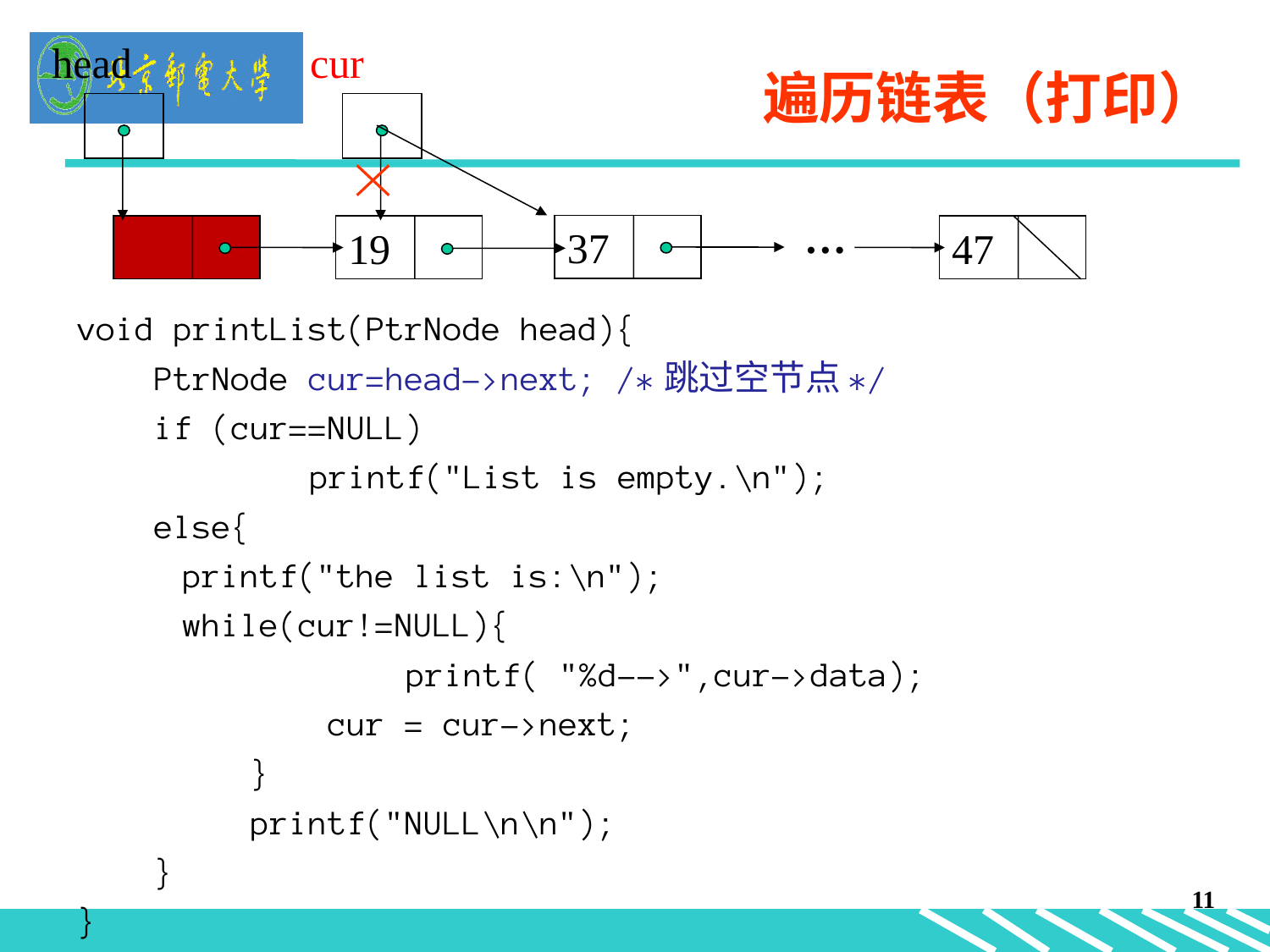

head

cur

…
37

19

47

遍历链表（打印）
void printList(PtrNode head){
    PtrNode cur=head->next; /*跳过空节点*/
    if (cur==NULL)
    	   printf("List is empty.\n");
    else{
	   printf("the list is:\n");
	   while(cur!=NULL){
   	        printf( "%d-->",cur->data);
             cur = cur->next;
         }
         printf("NULL\n\n");
    }
}
11